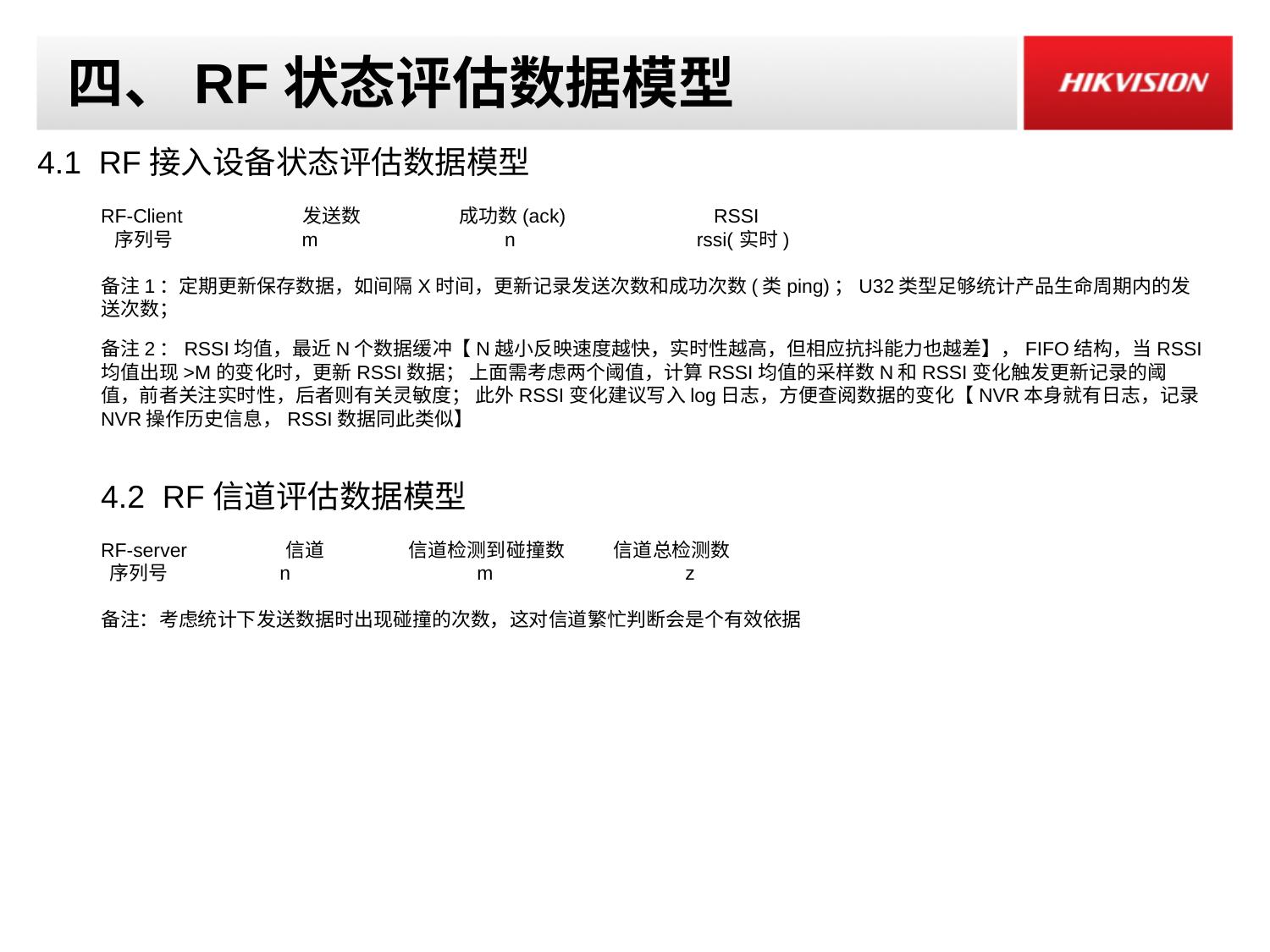

# 四、RF状态评估数据模型
4.1  RF接入设备状态评估数据模型

RF-Client                     发送数                      成功数(ack)                           RSSI
  序列号                            m                                  n                                 rssi(实时)

备注1：定期更新保存数据，如间隔X时间，更新记录发送次数和成功次数(类ping)；U32类型足够统计产品生命周期内的发送次数；

备注2：RSSI均值，最近N个数据缓冲【N越小反映速度越快，实时性越高，但相应抗抖能力也越差】，FIFO结构，当RSSI均值出现>M的变化时，更新RSSI数据； 上面需考虑两个阈值，计算RSSI均值的采样数N和RSSI变化触发更新记录的阈值，前者关注实时性，后者则有关灵敏度； 此外RSSI变化建议写入log日志，方便查阅数据的变化【NVR本身就有日志，记录NVR操作历史信息，RSSI数据同此类似】

4.2  RF信道评估数据模型

RF-server                 信道                   信道检测到碰撞数           信道总检测数
 序列号                        n                                  m                                   z

备注：考虑统计下发送数据时出现碰撞的次数，这对信道繁忙判断会是个有效依据